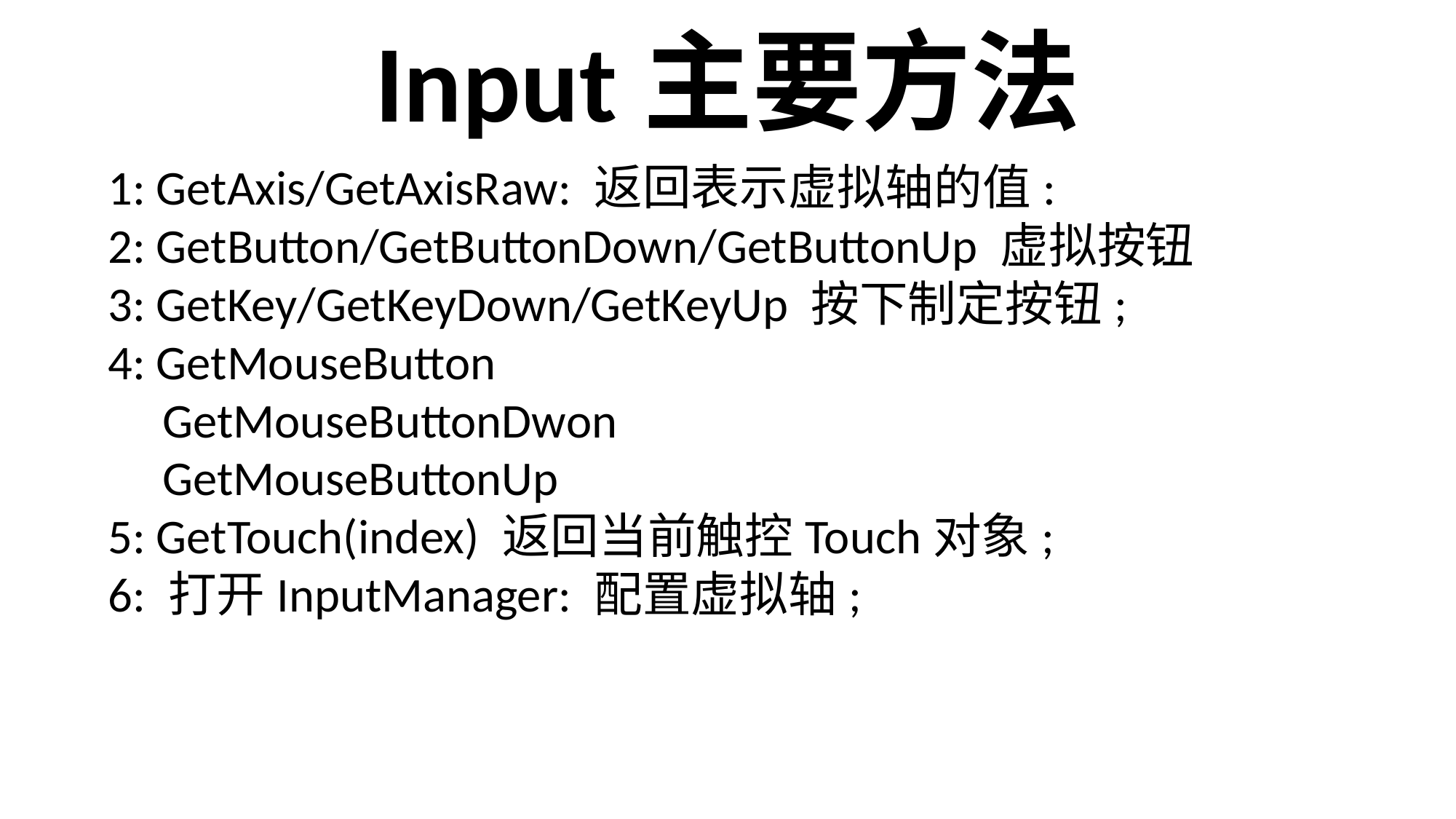

Input主要方法
1: GetAxis/GetAxisRaw: 返回表示虚拟轴的值:
2: GetButton/GetButtonDown/GetButtonUp 虚拟按钮
3: GetKey/GetKeyDown/GetKeyUp 按下制定按钮;
4: GetMouseButton
     GetMouseButtonDwon
     GetMouseButtonUp
5: GetTouch(index) 返回当前触控Touch对象;
6: 打开InputManager: 配置虚拟轴;
2